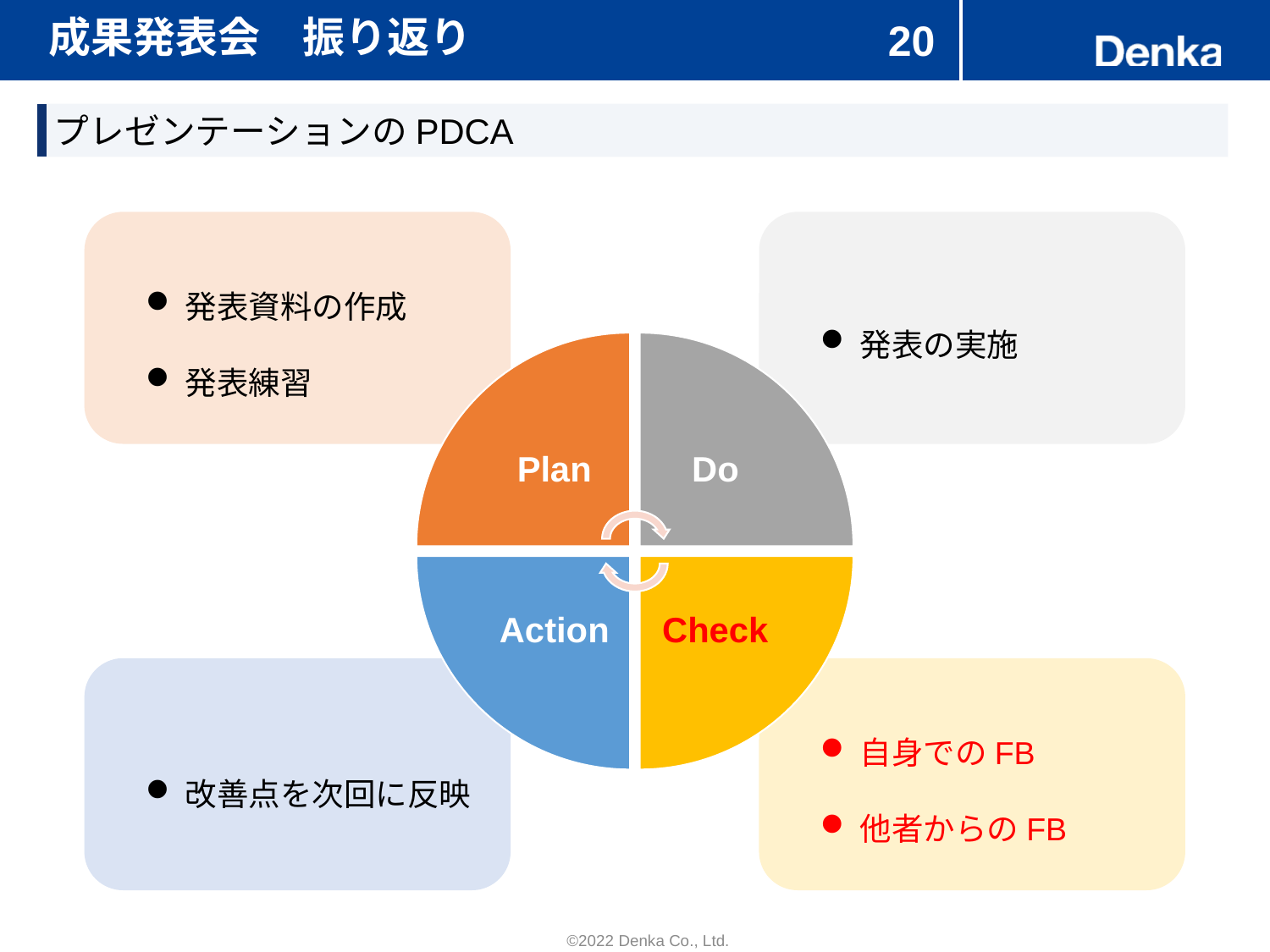

# 成果発表会　振り返り
20
プレゼンテーションのPDCA

発表の実施
発表資料の作成
発表練習
Plan
Do
Check
Action
改善点を次回に反映
自身でのFB
他者からのFB